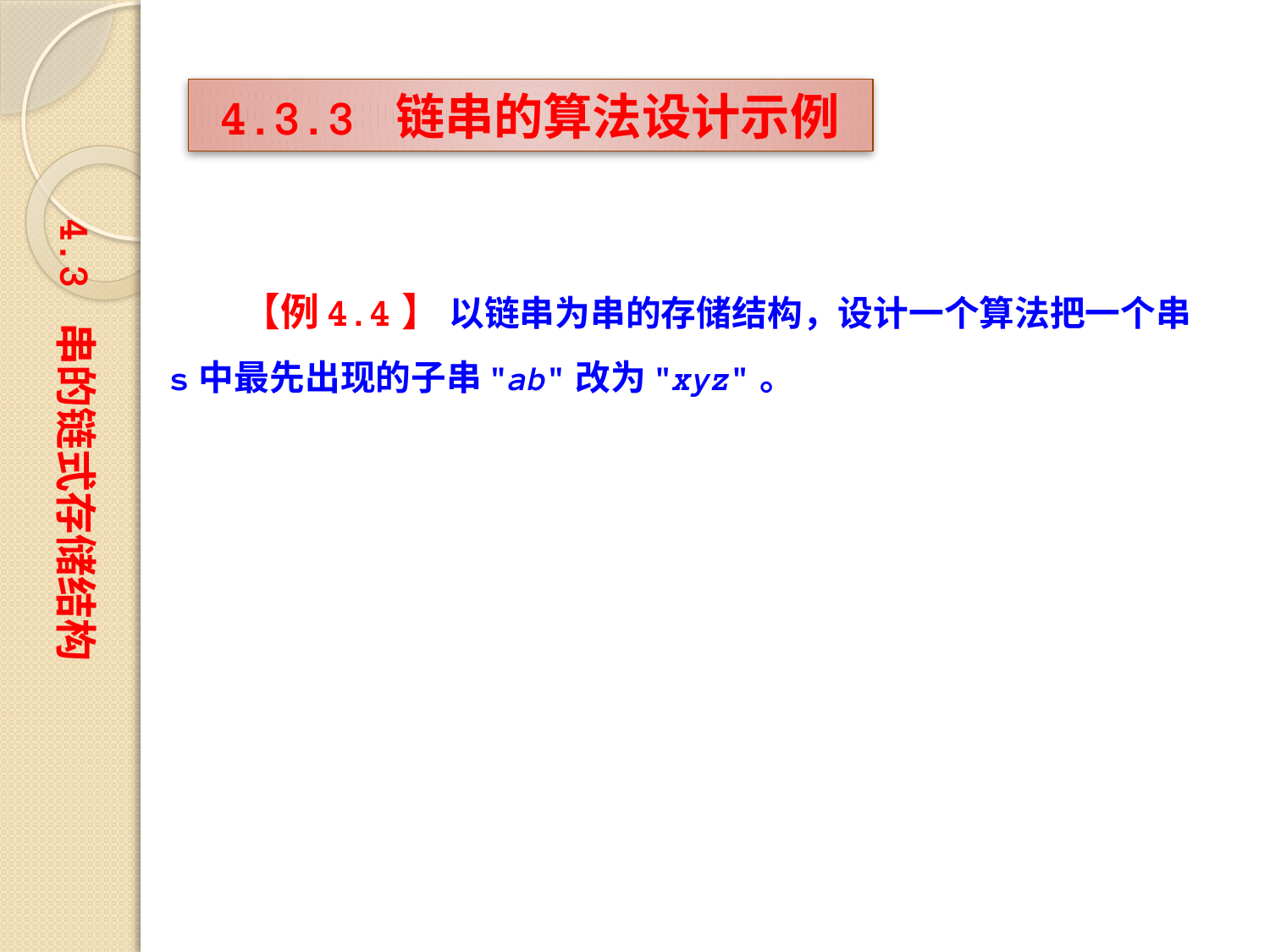

4.3.3 链串的算法设计示例
4.3 串的链式存储结构
　　【例4.4】 以链串为串的存储结构，设计一个算法把一个串s中最先出现的子串"ab"改为"xyz"。